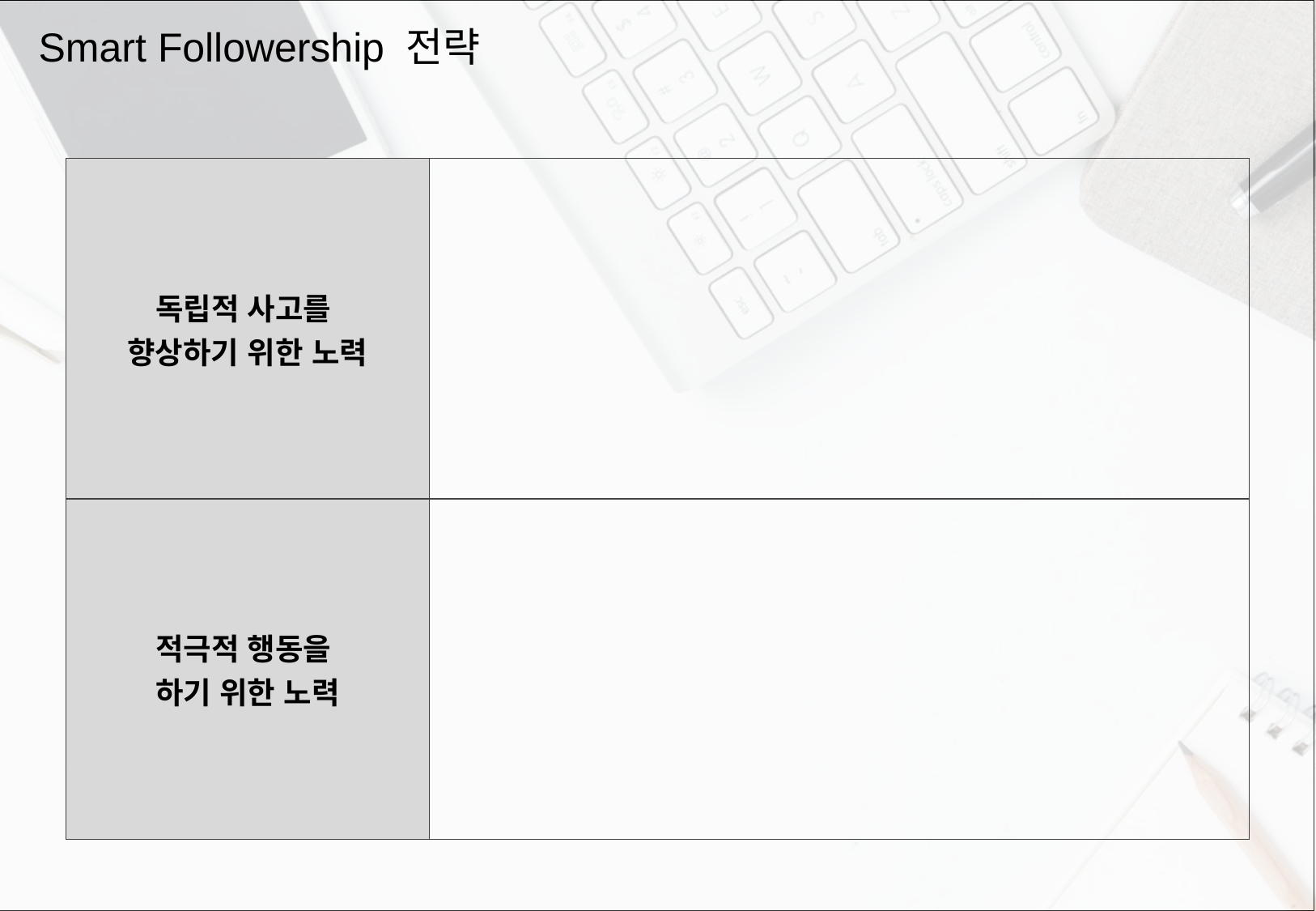

# Smart Followership 전략
| 독립적 사고를 향상하기 위한 노력 |  |
| --- | --- |
| 적극적 행동을 하기 위한 노력 |  |